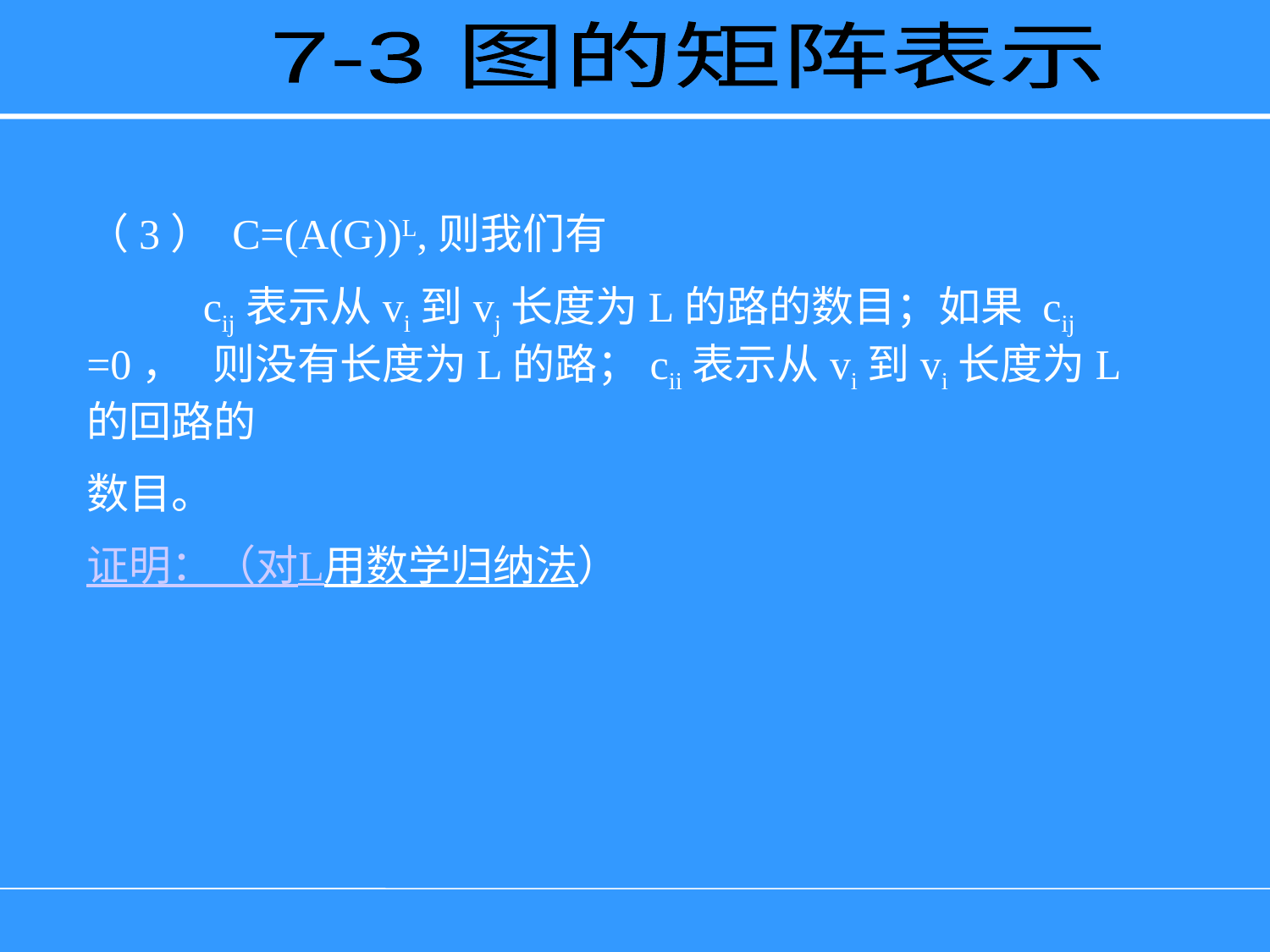

7-3 图的矩阵表示

（3） C=(A(G))L,则我们有
           cij表示从vi到vj长度为L的路的数目；如果 cij =0，   则没有长度为L的路；cii表示从vi到vi长度为L的回路的
数目。
证明：（对L用数学归纳法）